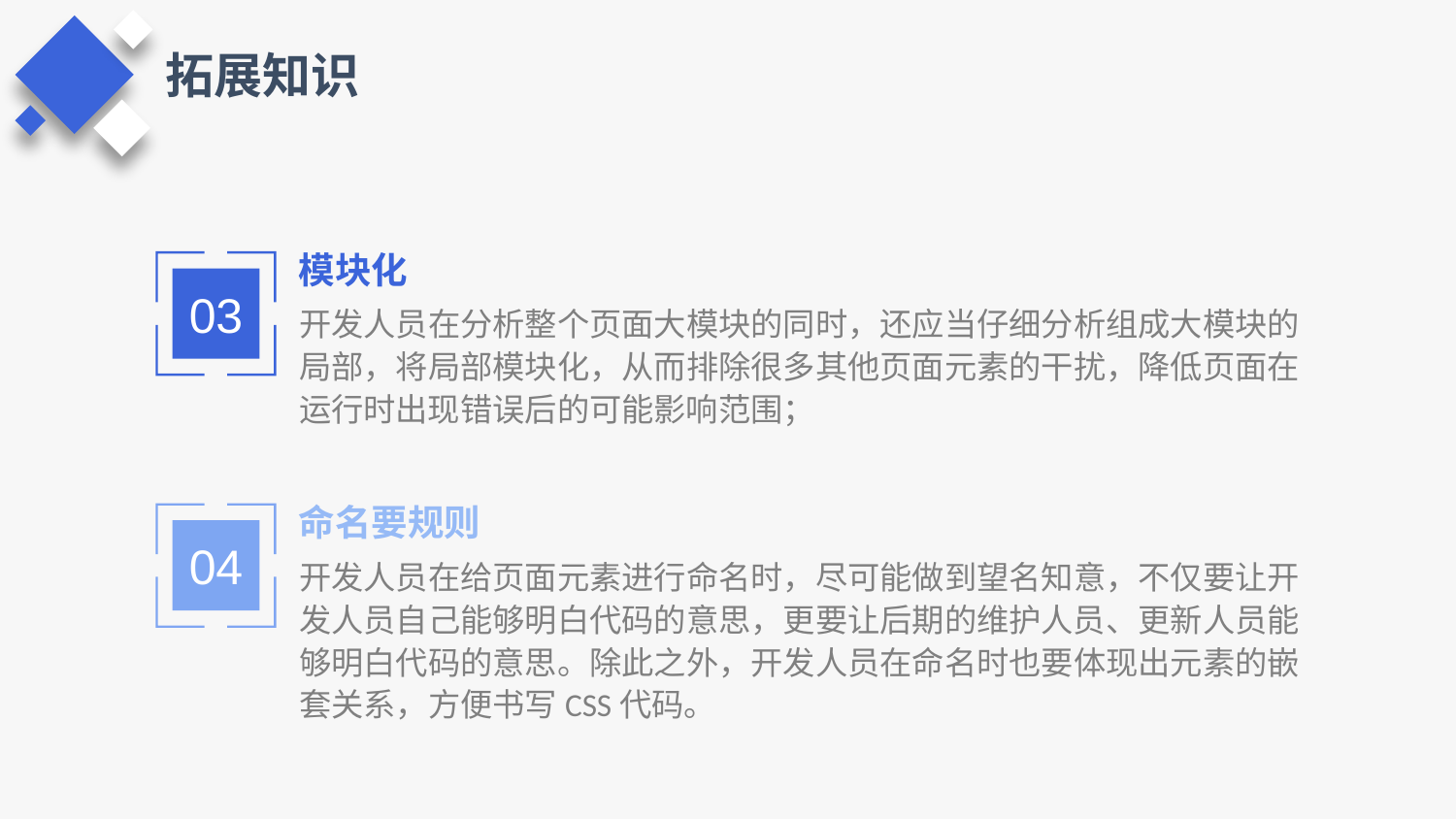

拓展知识

模块化

03
开发人员在分析整个页面大模块的同时，还应当仔细分析组成大模块的局部，将局部模块化，从而排除很多其他页面元素的干扰，降低页面在运行时出现错误后的可能影响范围；
命名要规则

04
开发人员在给页面元素进行命名时，尽可能做到望名知意，不仅要让开发人员自己能够明白代码的意思，更要让后期的维护人员、更新人员能够明白代码的意思。除此之外，开发人员在命名时也要体现出元素的嵌套关系，方便书写CSS代码。